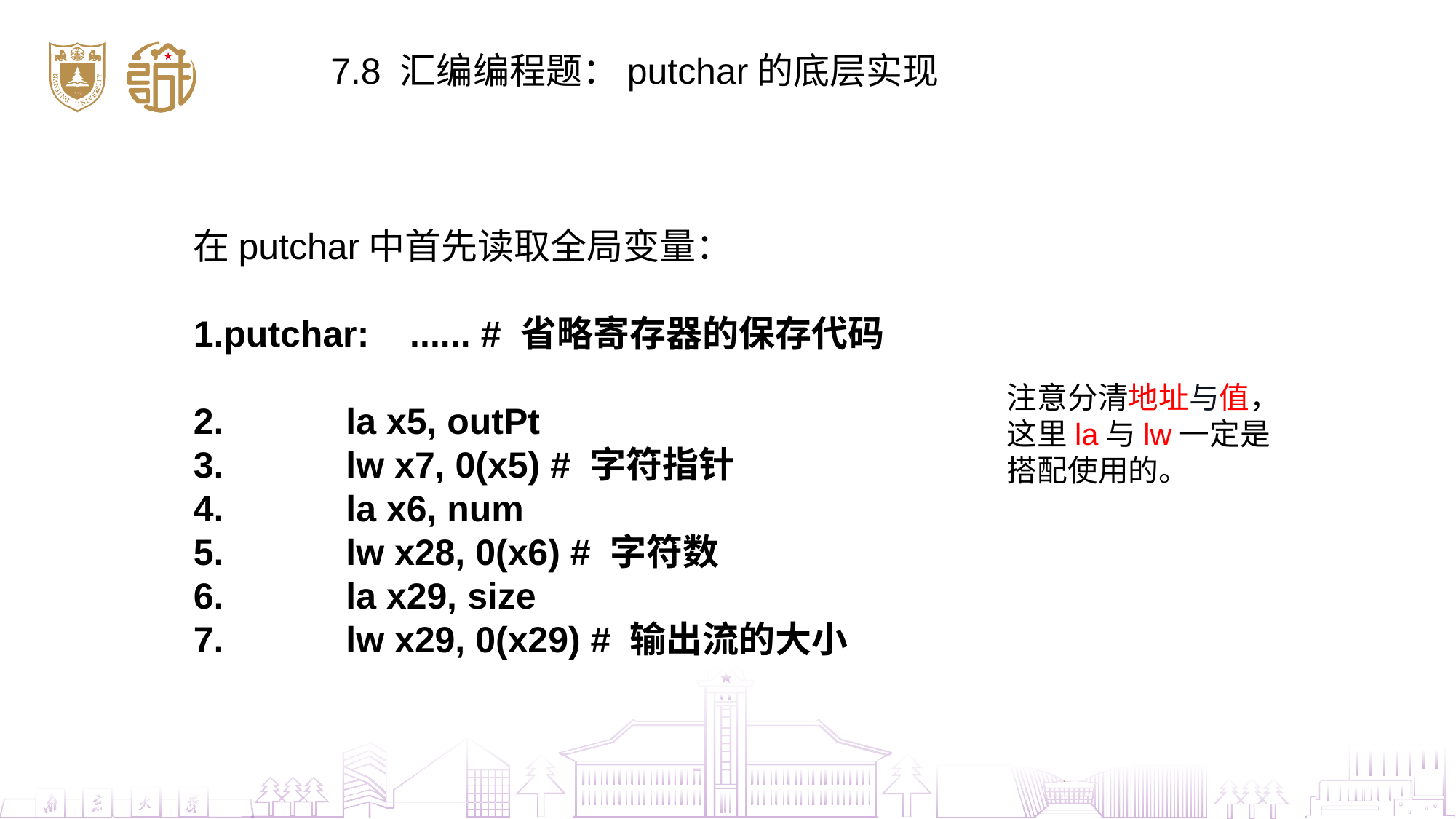

7.8 汇编编程题：putchar的底层实现
在putchar中首先读取全局变量：

putchar:    ...... # 省略寄存器的保存代码
            la x5, outPt
            lw x7, 0(x5) # 字符指针
            la x6, num
            lw x28, 0(x6) # 字符数
            la x29, size
            lw x29, 0(x29) # 输出流的大小
注意分清地址与值，这里la与lw一定是搭配使用的。